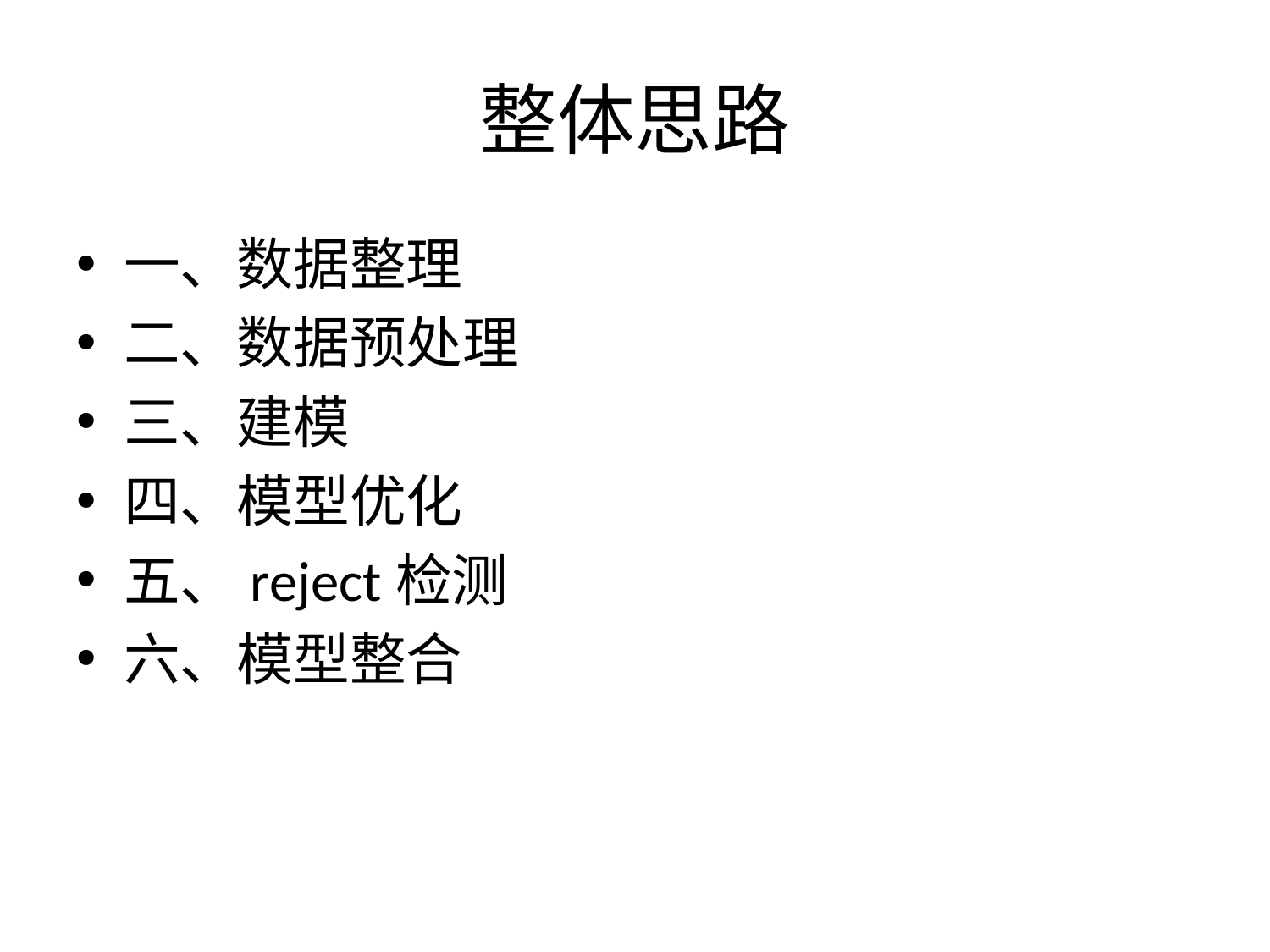

# 整体思路
一、数据整理
二、数据预处理
三、建模
四、模型优化
五、reject检测
六、模型整合